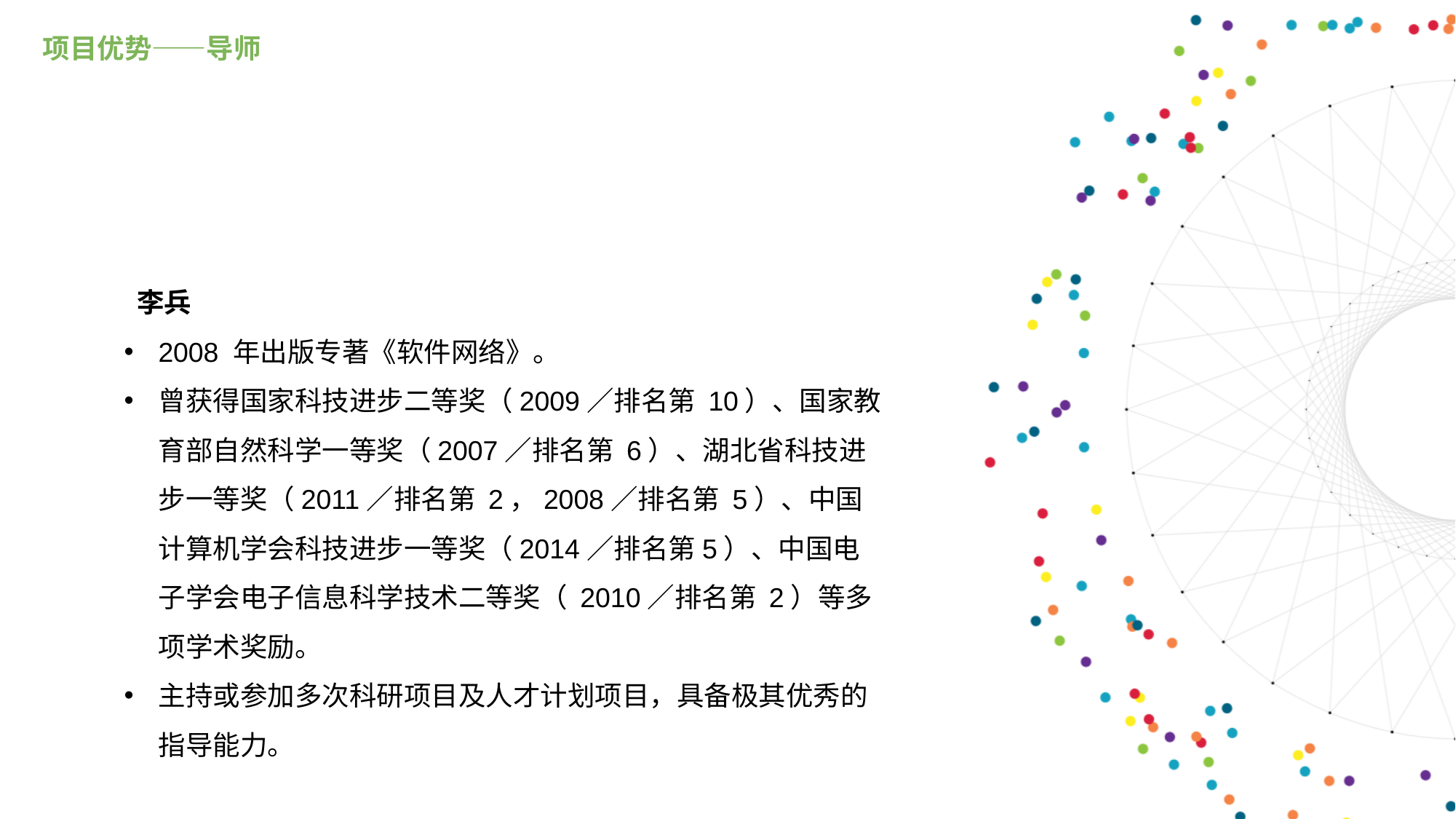

项目优势——导师
 李兵
2008 年出版专著《软件网络》。
曾获得国家科技进步二等奖（2009／排名第 10）、国家教育部自然科学一等奖（2007／排名第 6）、湖北省科技进步一等奖（2011／排名第 2，2008／排名第 5）、中国计算机学会科技进步一等奖（2014／排名第5）、中国电子学会电子信息科学技术二等奖（ 2010／排名第 2）等多项学术奖励。
主持或参加多次科研项目及人才计划项目，具备极其优秀的指导能力。